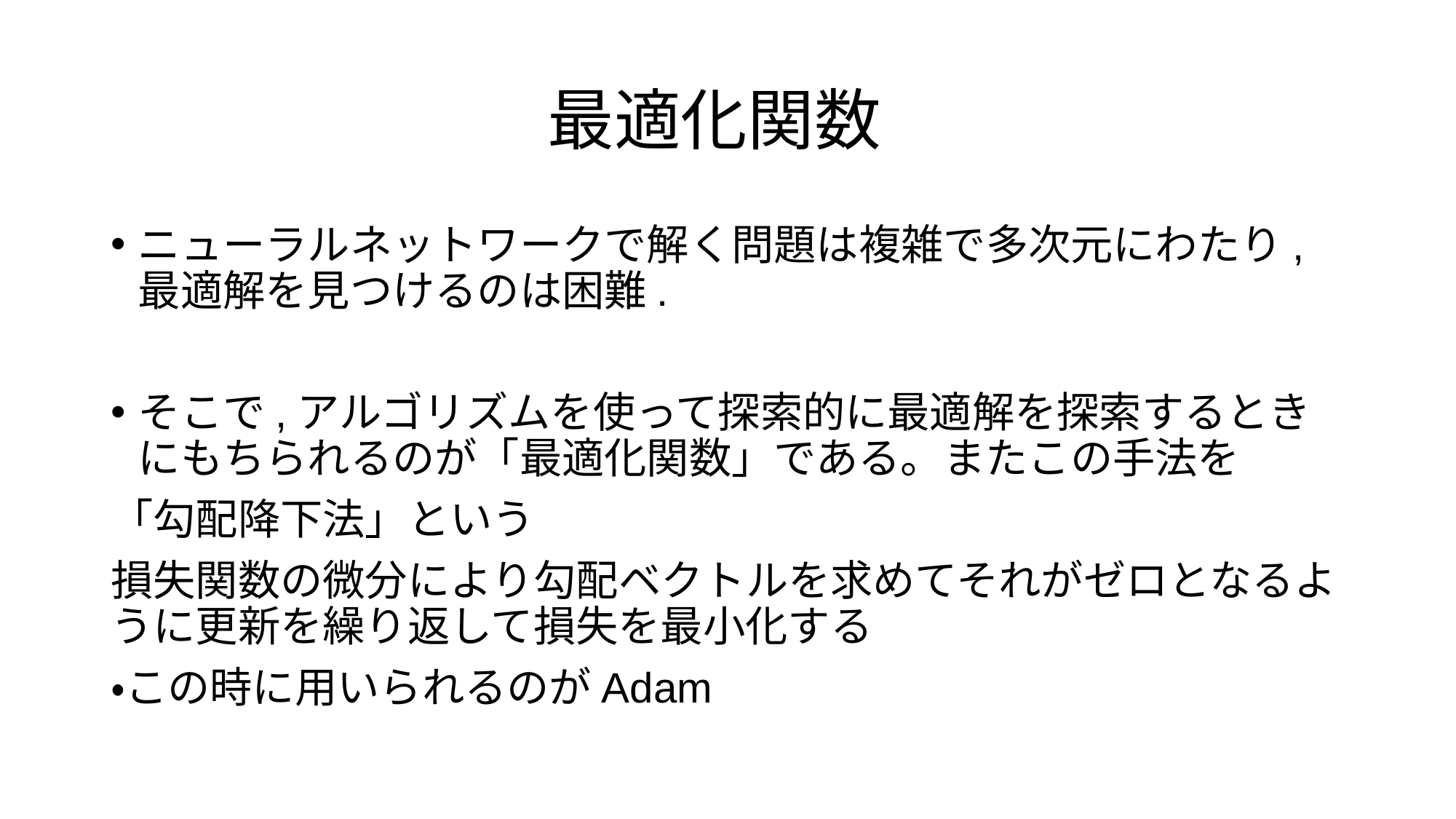

# 最適化関数
ニューラルネットワークで解く問題は複雑で多次元にわたり,最適解を見つけるのは困難.

そこで,アルゴリズムを使って探索的に最適解を探索するときにもちられるのが「最適化関数」である。またこの手法を
「勾配降下法」という
損失関数の微分により勾配ベクトルを求めてそれがゼロとなるように更新を繰り返して損失を最小化する
・この時に用いられるのがAdam